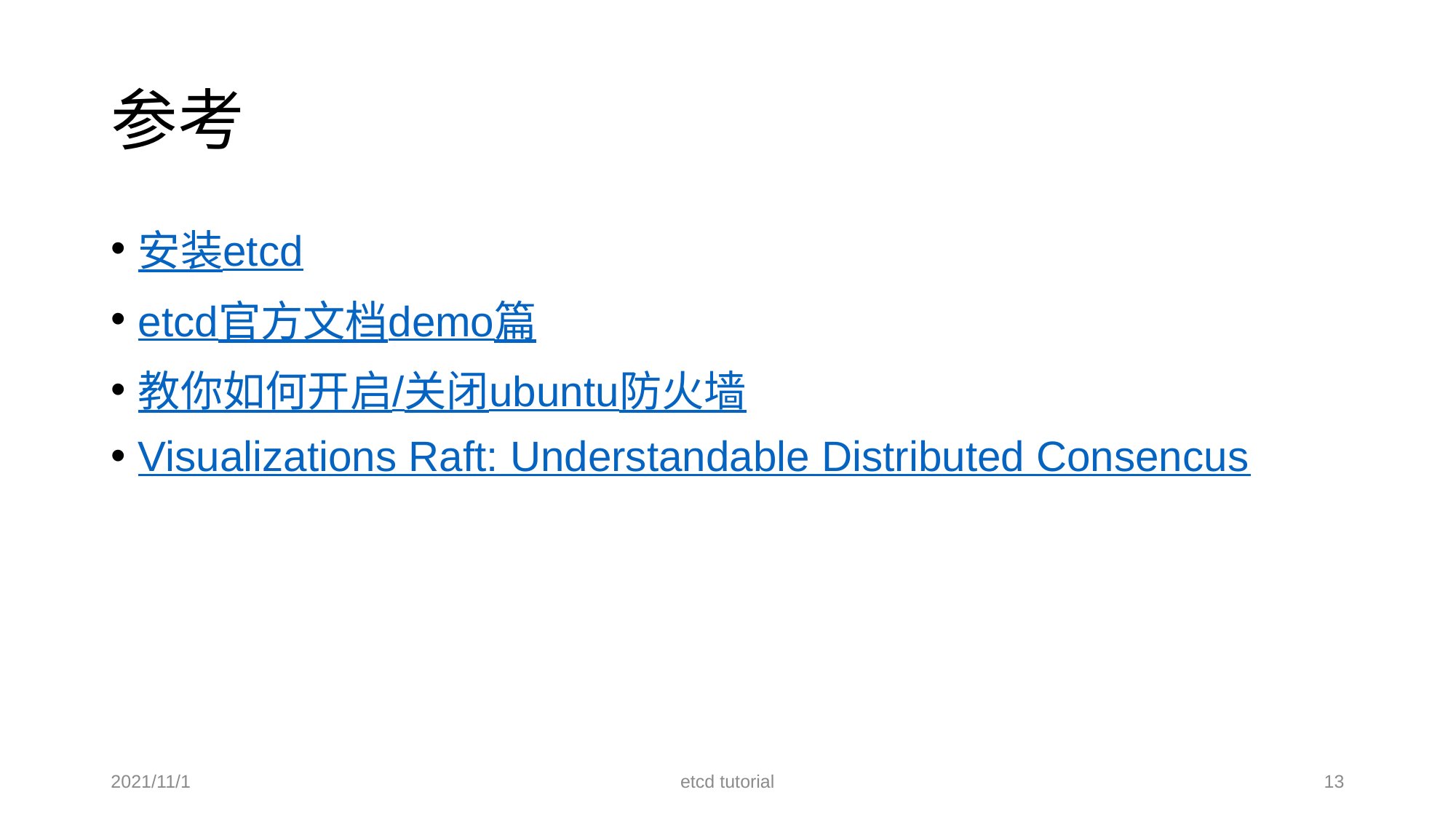

# 参考
安装etcd
etcd官方文档demo篇
教你如何开启/关闭ubuntu防火墙
Visualizations Raft: Understandable Distributed Consencus
2021/11/1
etcd tutorial
13